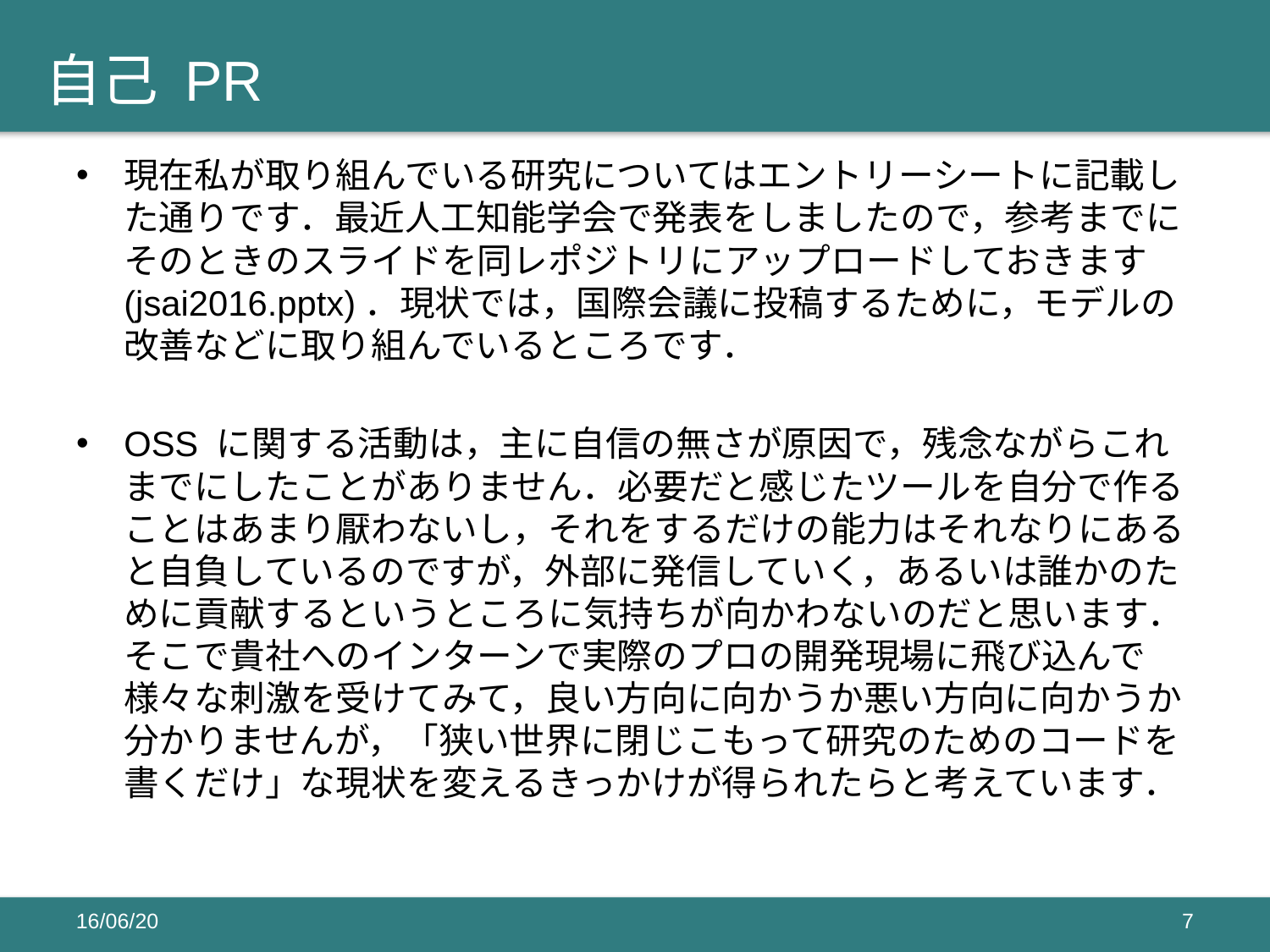

# 自己 PR
現在私が取り組んでいる研究についてはエントリーシートに記載した通りです．最近人工知能学会で発表をしましたので，参考までにそのときのスライドを同レポジトリにアップロードしておきます (jsai2016.pptx)．現状では，国際会議に投稿するために，モデルの改善などに取り組んでいるところです．

OSS に関する活動は，主に自信の無さが原因で，残念ながらこれまでにしたことがありません．必要だと感じたツールを自分で作ることはあまり厭わないし，それをするだけの能力はそれなりにあると自負しているのですが，外部に発信していく，あるいは誰かのために貢献するというところに気持ちが向かわないのだと思います．そこで貴社へのインターンで実際のプロの開発現場に飛び込んで様々な刺激を受けてみて，良い方向に向かうか悪い方向に向かうか分かりませんが，「狭い世界に閉じこもって研究のためのコードを書くだけ」な現状を変えるきっかけが得られたらと考えています．

16/06/20
7